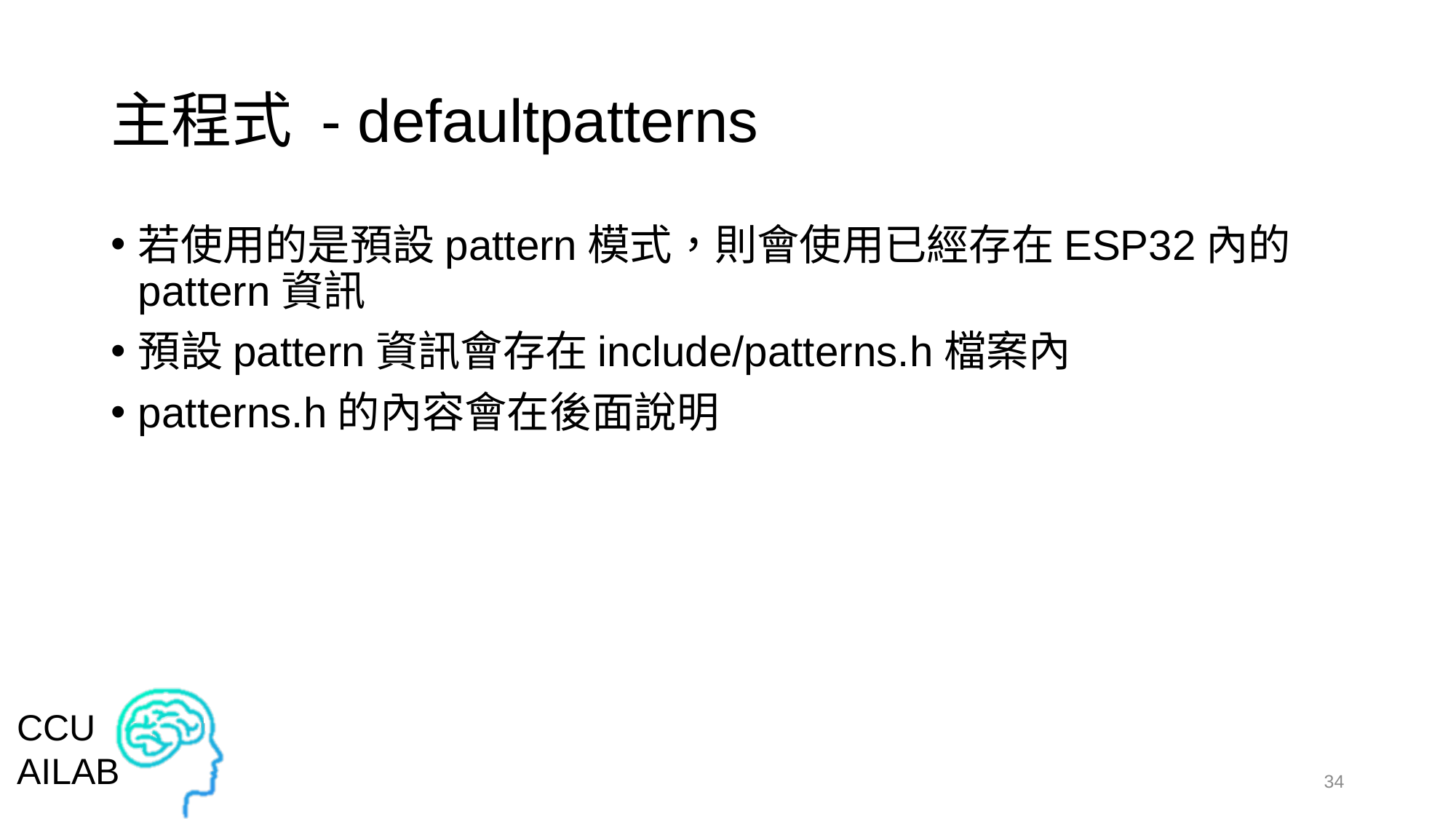

# 主程式 - defaultpatterns
若使用的是預設pattern模式，則會使用已經存在ESP32內的pattern資訊
預設pattern資訊會存在include/patterns.h檔案內
patterns.h的內容會在後面說明

34